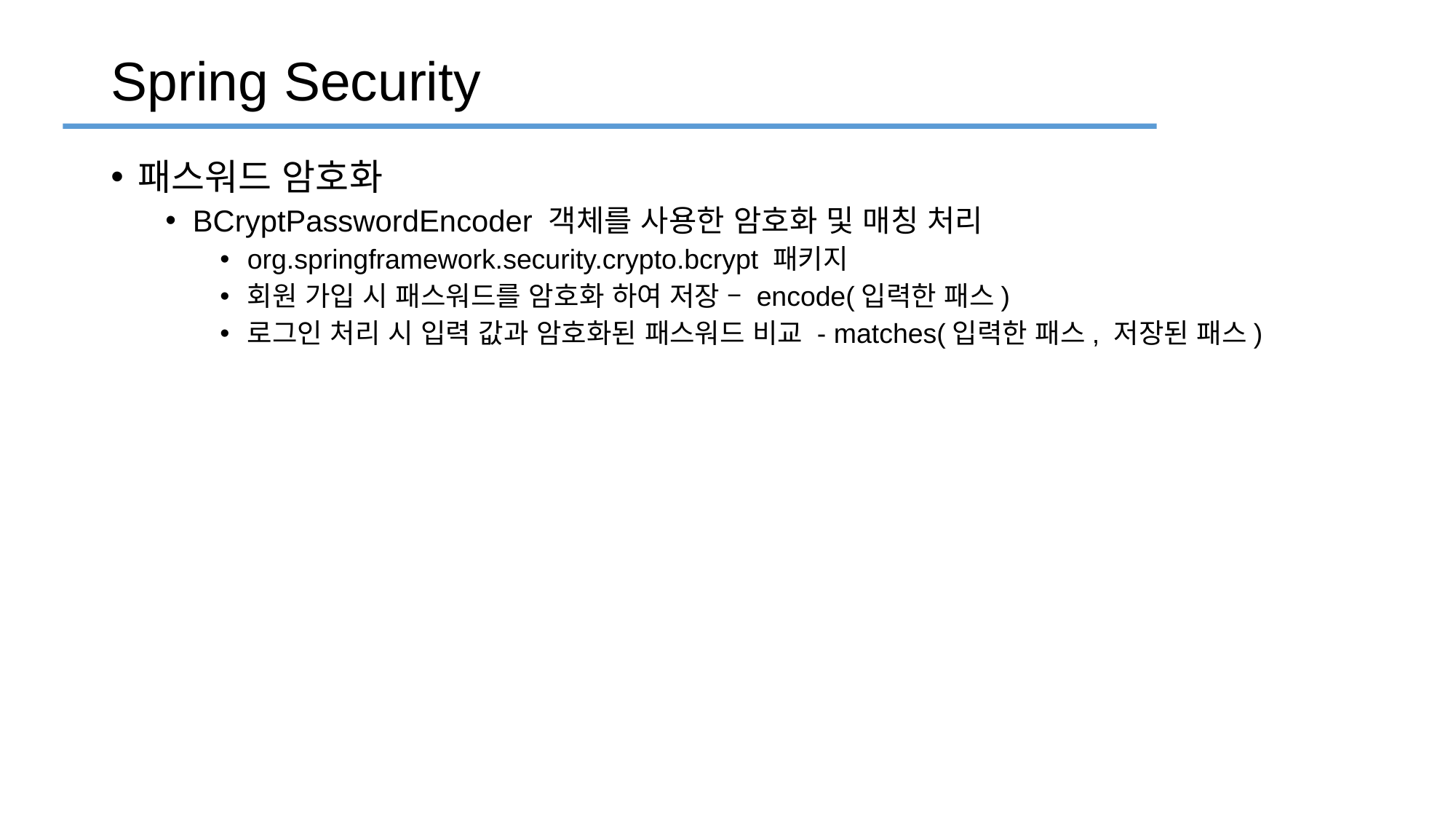

# Spring Security
패스워드 암호화
BCryptPasswordEncoder 객체를 사용한 암호화 및 매칭 처리
org.springframework.security.crypto.bcrypt 패키지
회원 가입 시 패스워드를 암호화 하여 저장 – encode(입력한 패스)
로그인 처리 시 입력 값과 암호화된 패스워드 비교 - matches(입력한 패스, 저장된 패스)